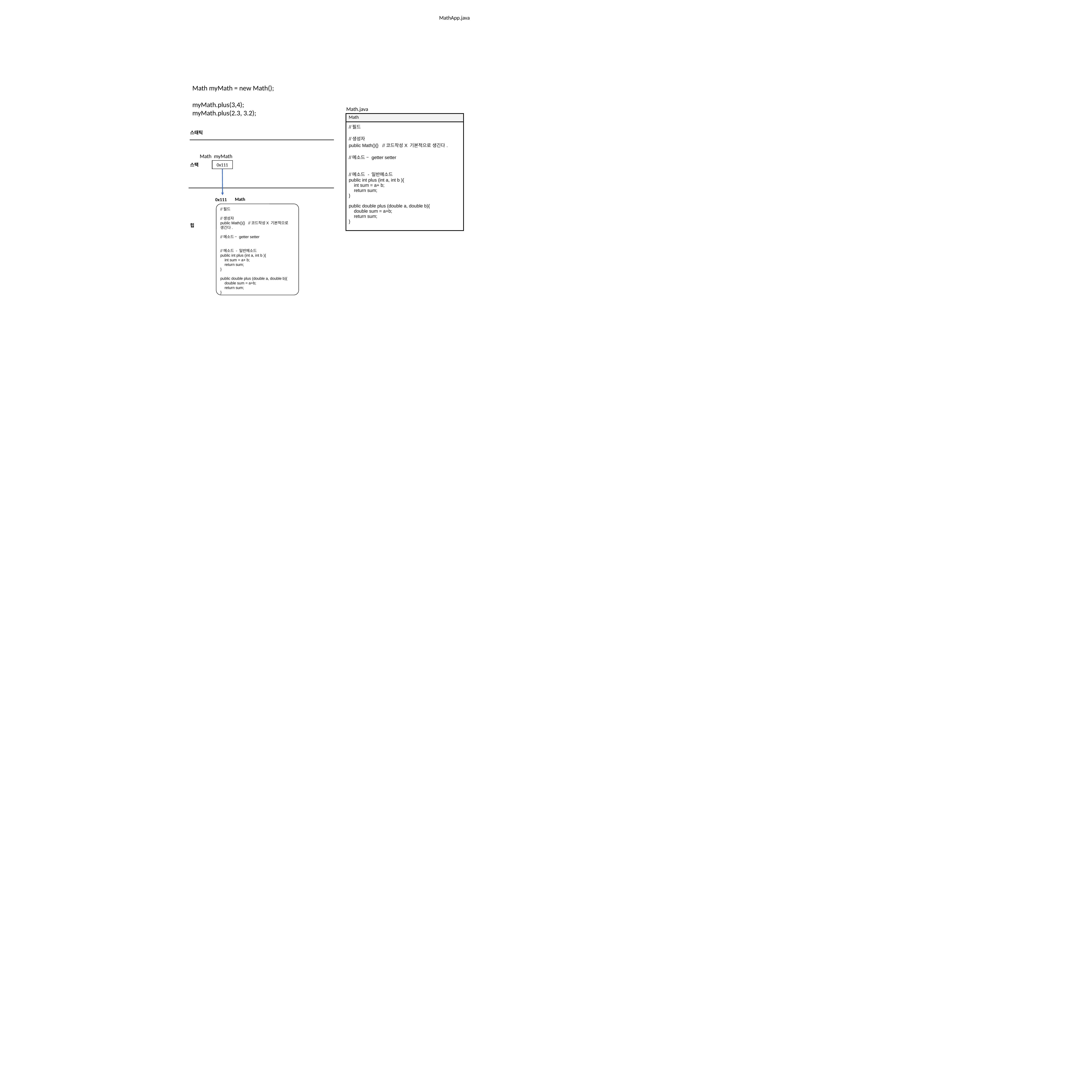

MathApp.java
Math myMath = new Math();

myMath.plus(3,4);
myMath.plus(2.3, 3.2);
Math.java
| Math |
| --- |
| //필드 //생성자 public Math(){} //코드작성X 기본적으로 생긴다. //메소드 – getter setter //메소드 - 일반메소드 public int plus (int a, int b ){ int sum = a+ b; return sum; } public double plus (double a, double b){ double sum = a+b; return sum; } |
스태틱
Math  myMath
0x111
스택
Math
0x111
//필드

//생성자
public Math(){}   //코드작성X 기본적으로 생긴다.

//메소드 – getter setter

//메소드 - 일반메소드
public int plus (int a, int b ){
    int sum = a+ b;
    return sum;
}

public double plus (double a, double b){
    double sum = a+b;
    return sum;
}
힙